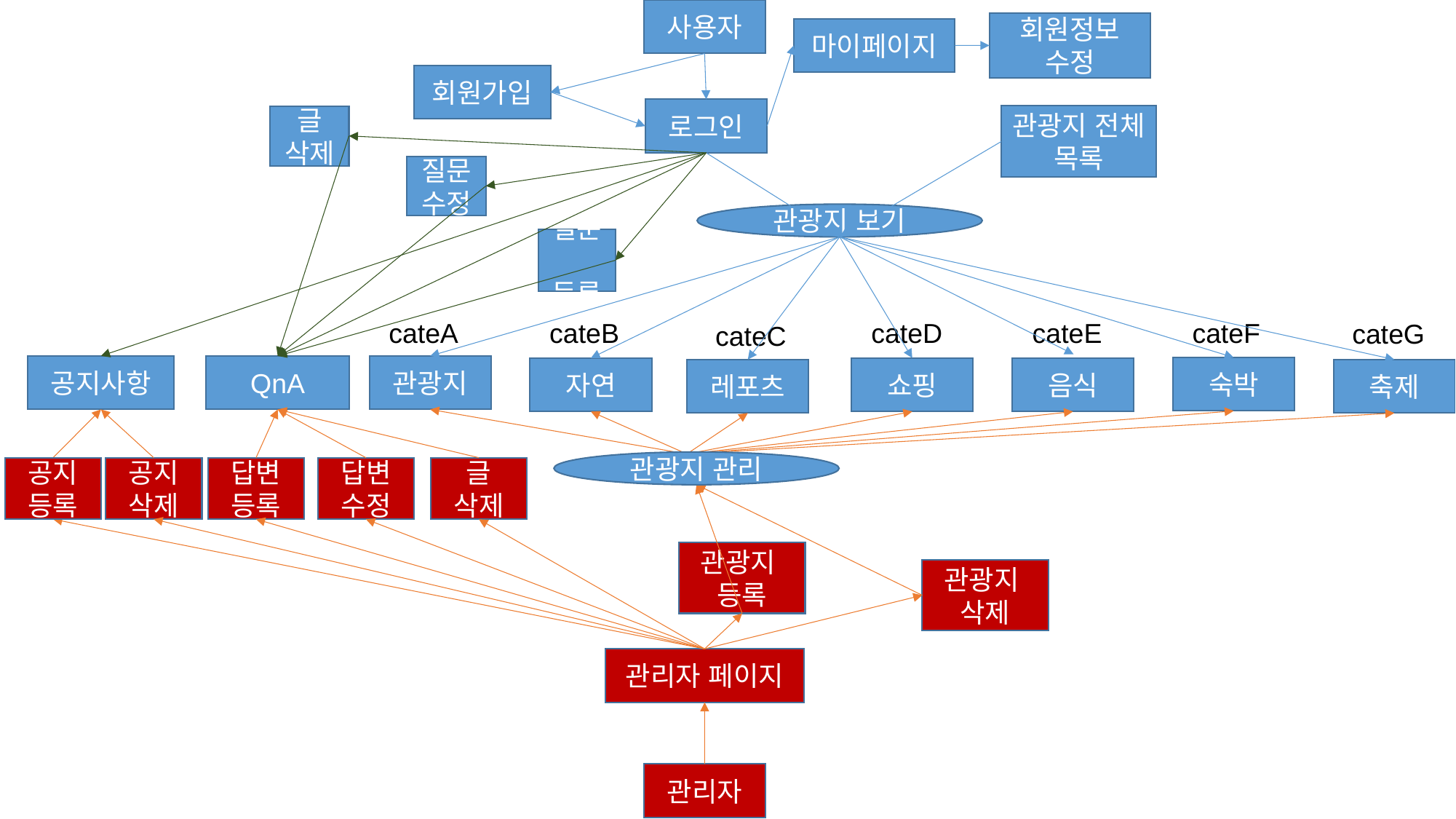

사용자
회원정보 수정
마이페이지
회원가입
로그인
관광지 전체 목록
글 삭제
질문 수정
관광지 보기
질문  등록
cateA
cateB
cateD
cateE
cateF
cateG
cateC
공지사항
QnA
관광지
숙박
자연
쇼핑
음식
레포츠
축제
관광지 관리
공지 등록
공지 삭제
답변 수정
글
삭제
답변 등록
관광지
등록
관광지
삭제
관리자 페이지
관리자